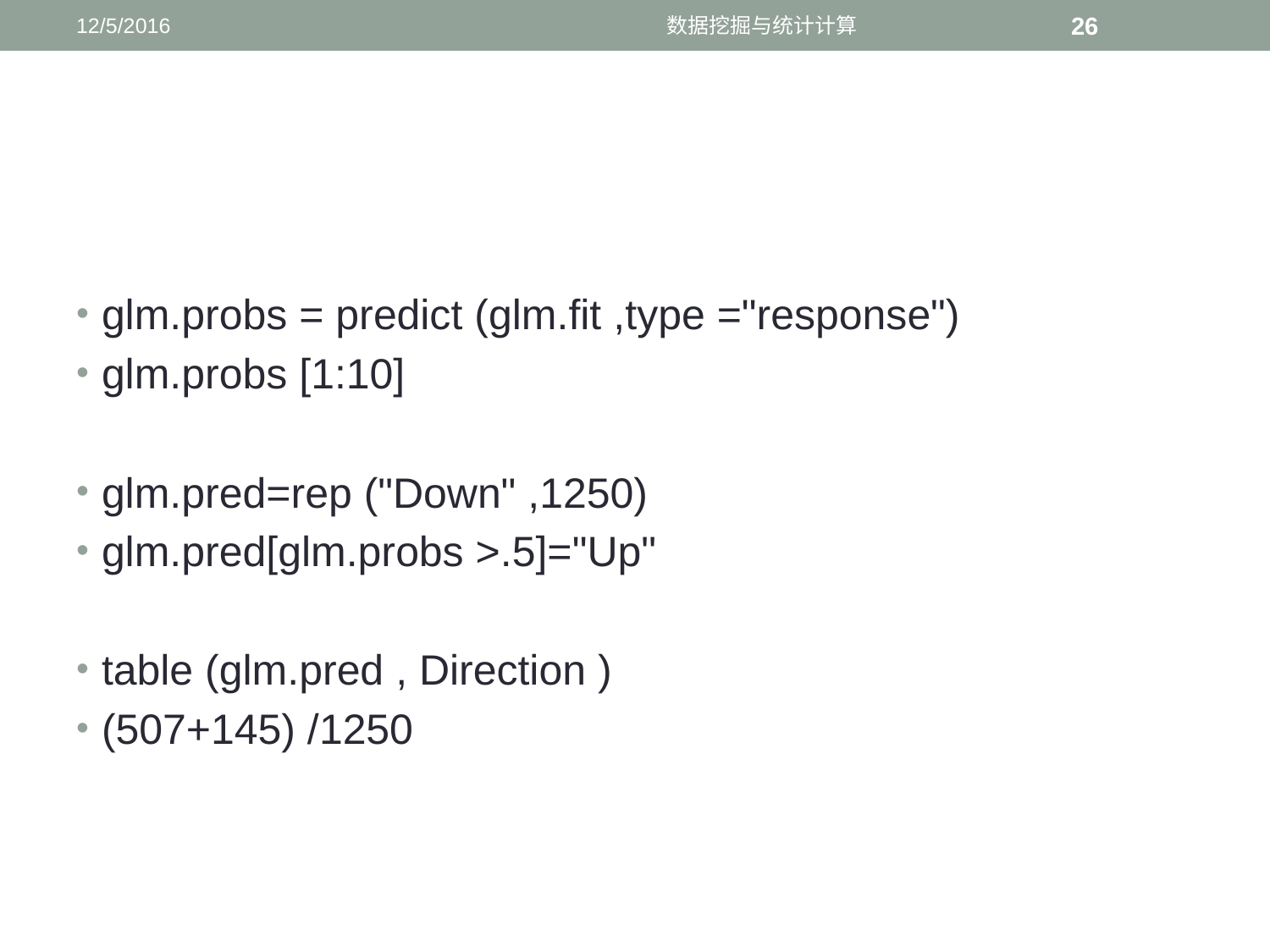

12/5/2016
数据挖掘与统计计算
26
#

glm.probs = predict (glm.fit ,type ="response")
glm.probs [1:10]

glm.pred=rep ("Down" ,1250)
glm.pred[glm.probs >.5]="Up"

table (glm.pred , Direction )
(507+145) /1250